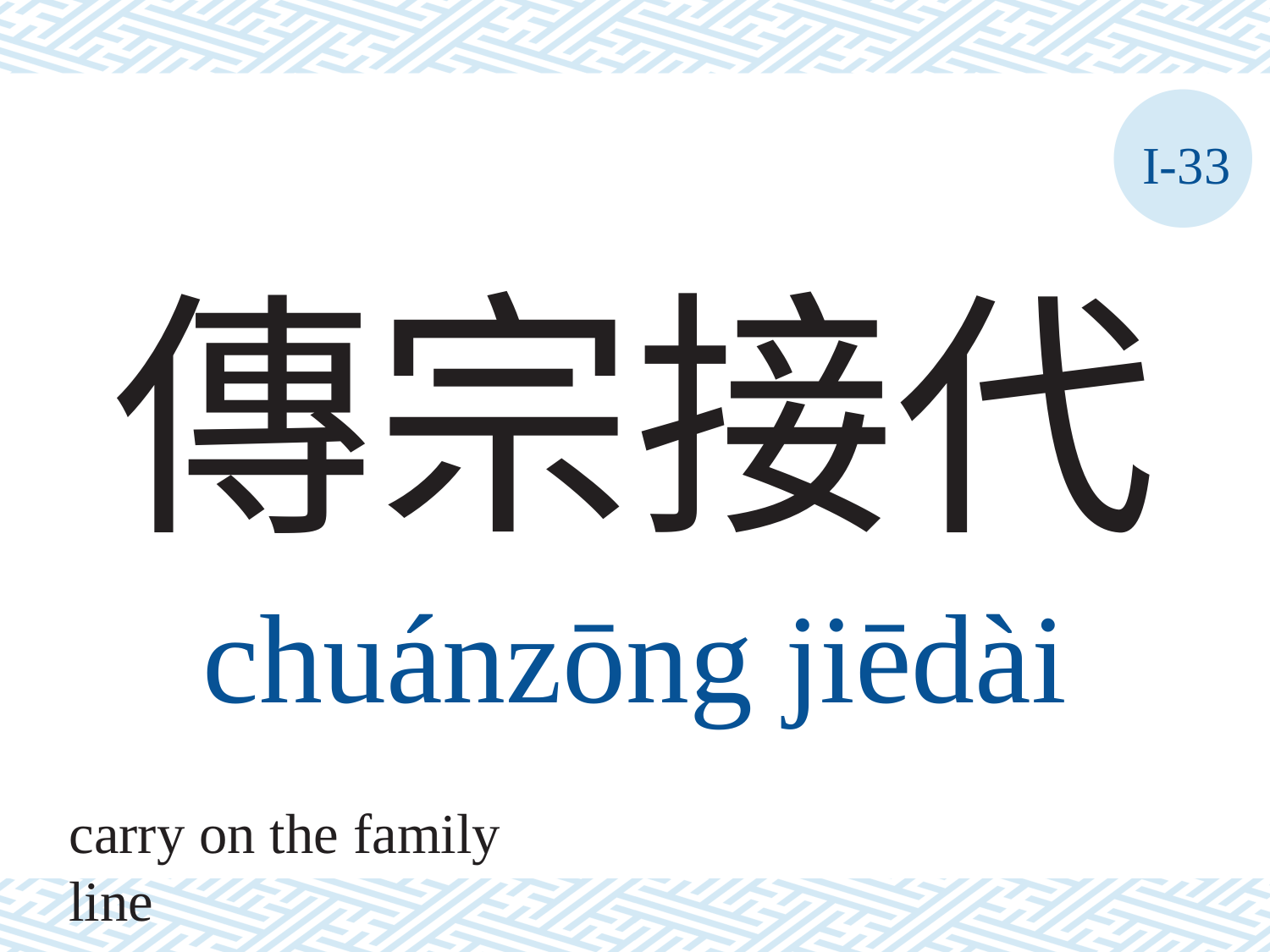

I-33
# 傳宗接代
chuánzōng	jiēdài
carry on the family line